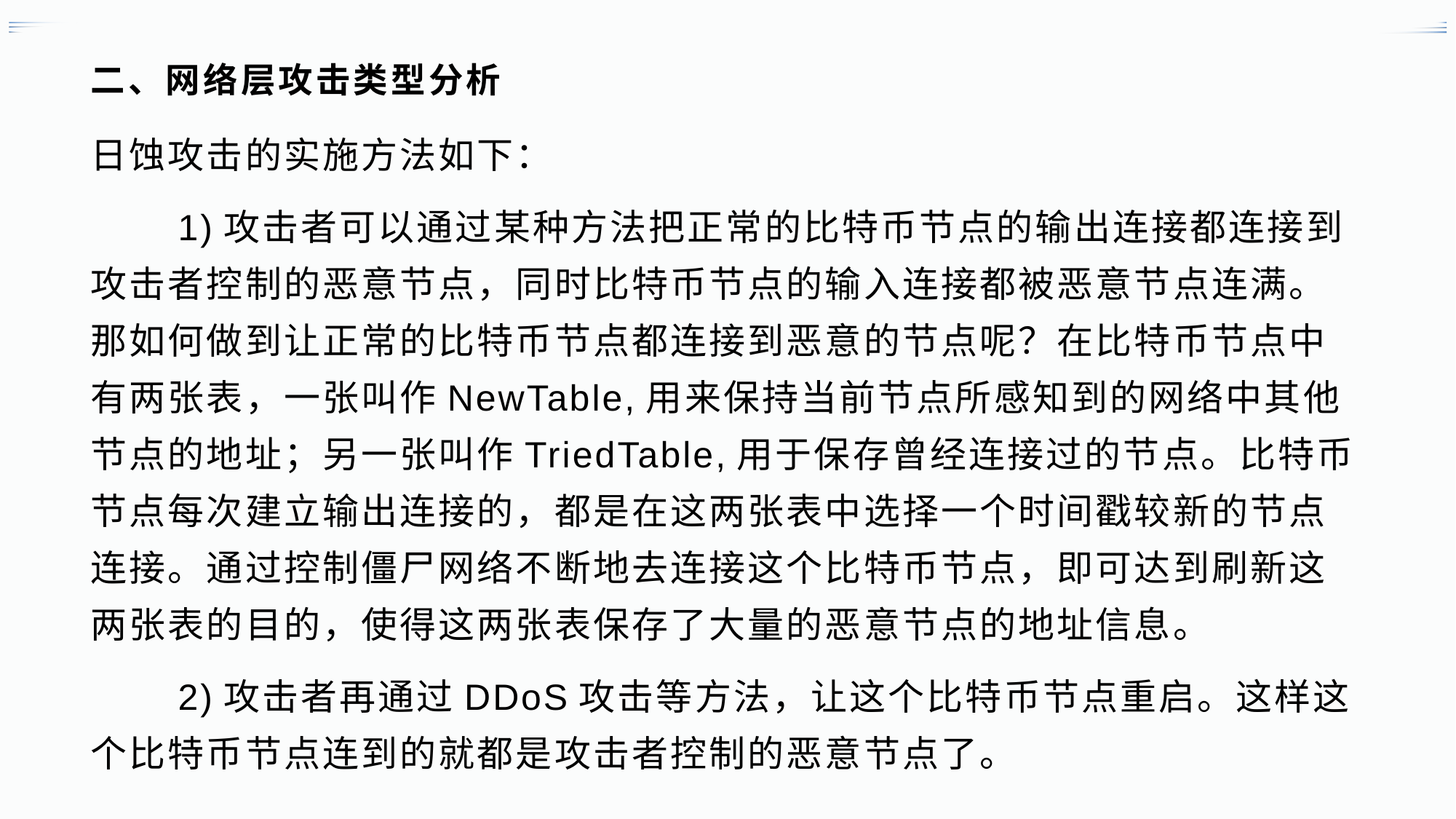

# 二、网络层攻击类型分析
日蚀攻击的实施方法如下：
       1)攻击者可以通过某种方法把正常的比特币节点的输出连接都连接到攻击者控制的恶意节点，同时比特币节点的输入连接都被恶意节点连满。那如何做到让正常的比特币节点都连接到恶意的节点呢？在比特币节点中有两张表，一张叫作NewTable,用来保持当前节点所感知到的网络中其他节点的地址；另一张叫作TriedTable,用于保存曾经连接过的节点。比特币节点每次建立输出连接的，都是在这两张表中选择一个时间戳较新的节点连接。通过控制僵尸网络不断地去连接这个比特币节点，即可达到刷新这两张表的目的，使得这两张表保存了大量的恶意节点的地址信息。
       2)攻击者再通过DDoS攻击等方法，让这个比特币节点重启。这样这个比特币节点连到的就都是攻击者控制的恶意节点了。